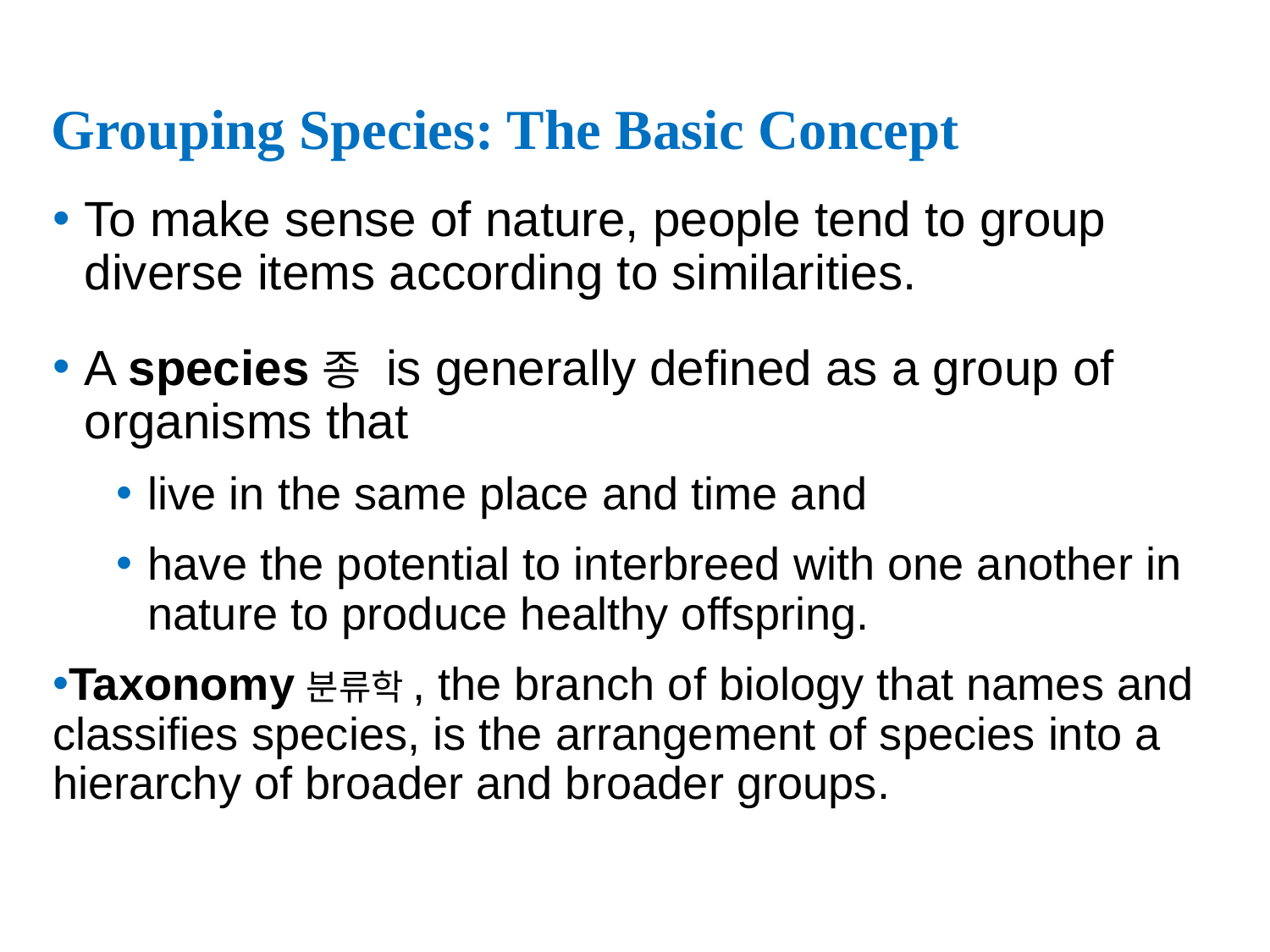

# Grouping Species: The Basic Concept
To make sense of nature, people tend to group diverse items according to similarities.
A species종 is generally defined as a group of organisms that
live in the same place and time and
have the potential to interbreed with one another in nature to produce healthy offspring.
Taxonomy분류학, the branch of biology that names and  classifies species, is the arrangement of species into a hierarchy of broader and broader groups.